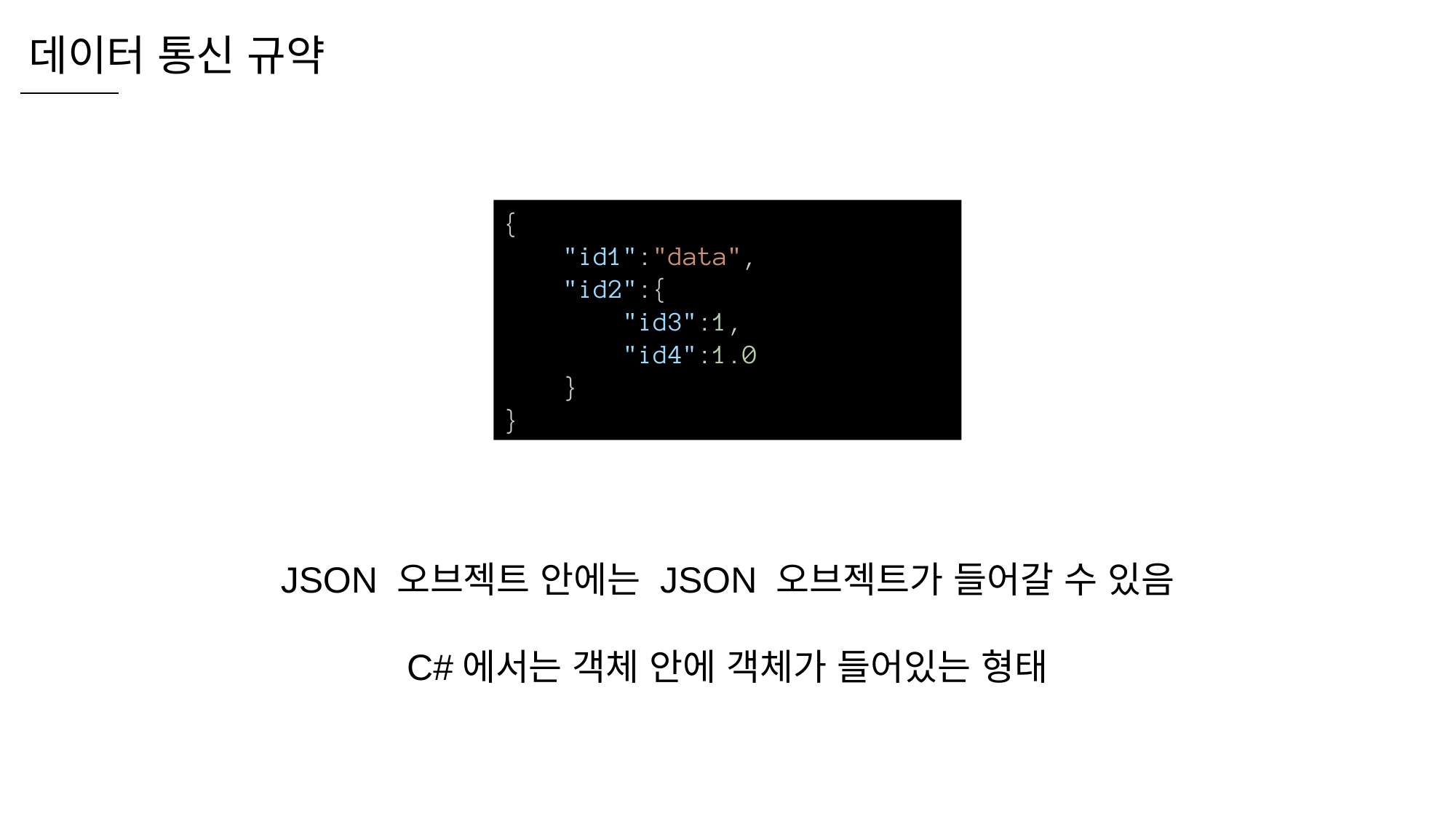

데이터 통신 규약
{
    "id1":"data",
    "id2":{
        "id3":1,
        "id4":1.0
    }
}
JSON 오브젝트 안에는 JSON 오브젝트가 들어갈 수 있음

C#에서는 객체 안에 객체가 들어있는 형태